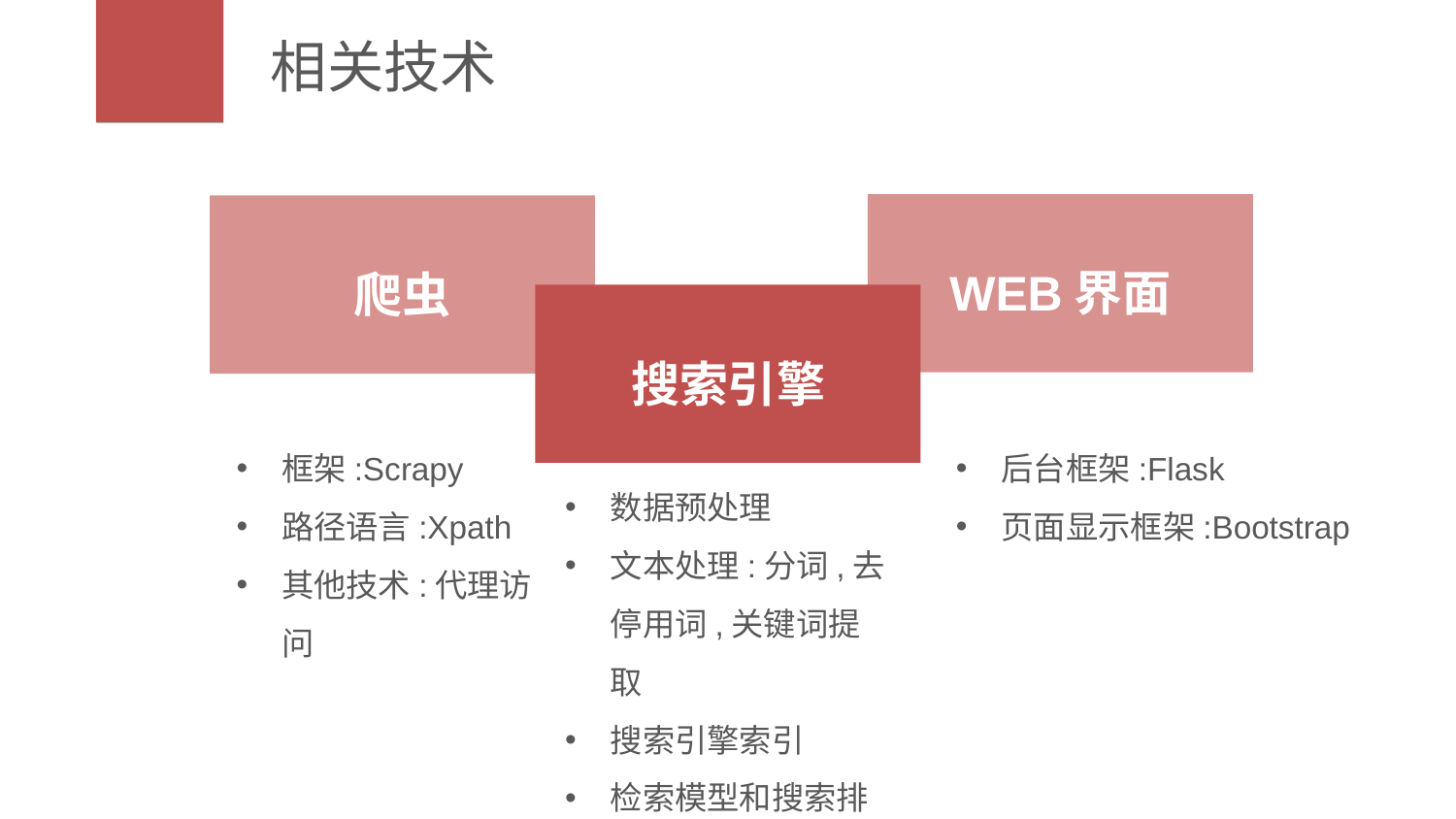

# 相关技术
WEB界面
爬虫
搜索引擎
框架:Scrapy
路径语言:Xpath
其他技术:代理访问

后台框架:Flask
页面显示框架:Bootstrap

数据预处理
文本处理:分词,去停用词,关键词提取
搜索引擎索引
检索模型和搜索排序(LTR)